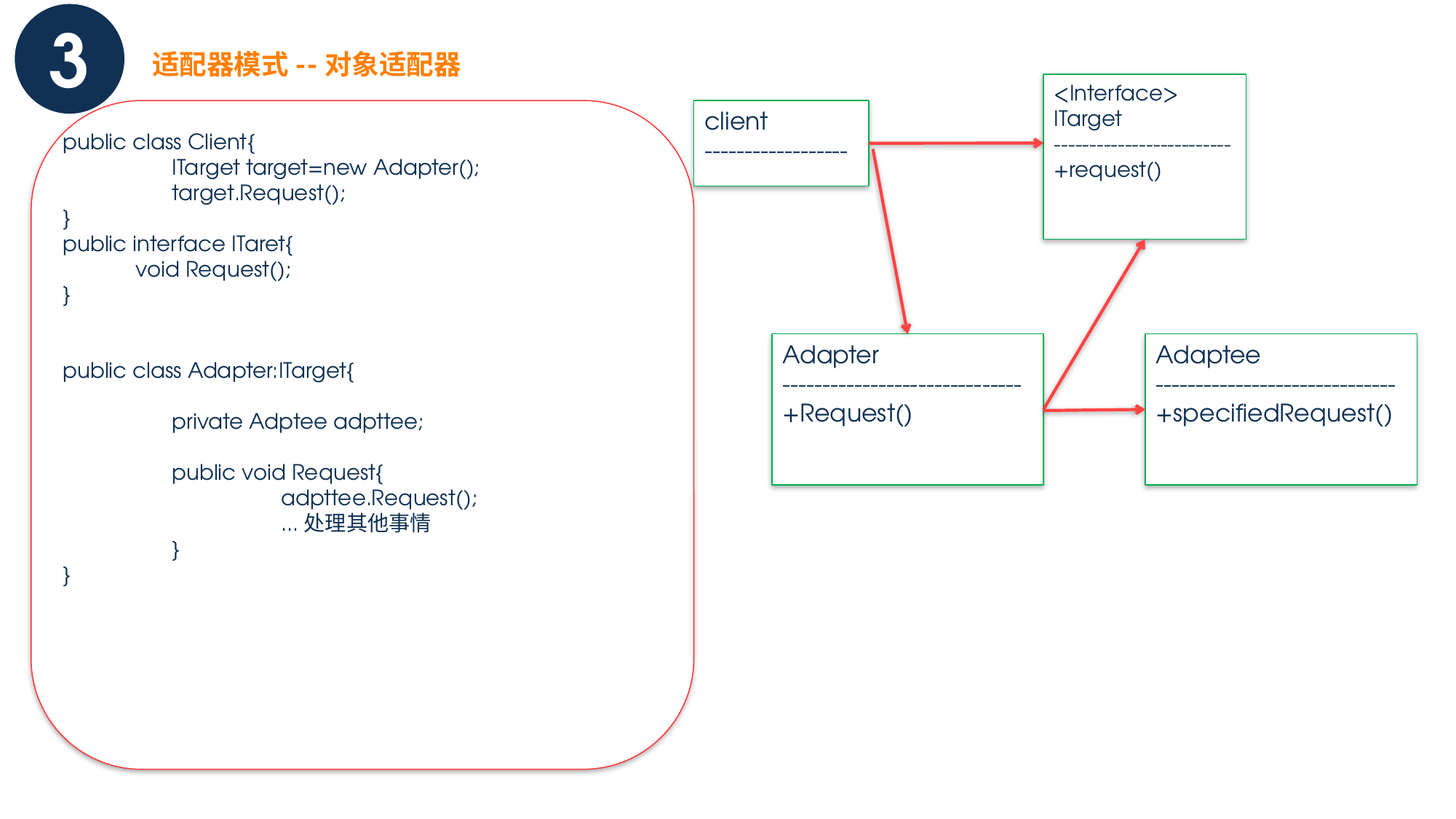

3
适配器模式--对象适配器
<Interface>
ITarget
-------------------------
+request()

client
------------------
public class Client{
	ITarget target=new Adapter();
	target.Request();
}
public interface ITaret{
void Request();
}

public class Adapter:ITarget{

	private Adptee adpttee;

	public void Request{
		adpttee.Request();
		...处理其他事情
	}
}

Adapter
------------------------------
+Request()
Adaptee
------------------------------
+specifiedRequest()